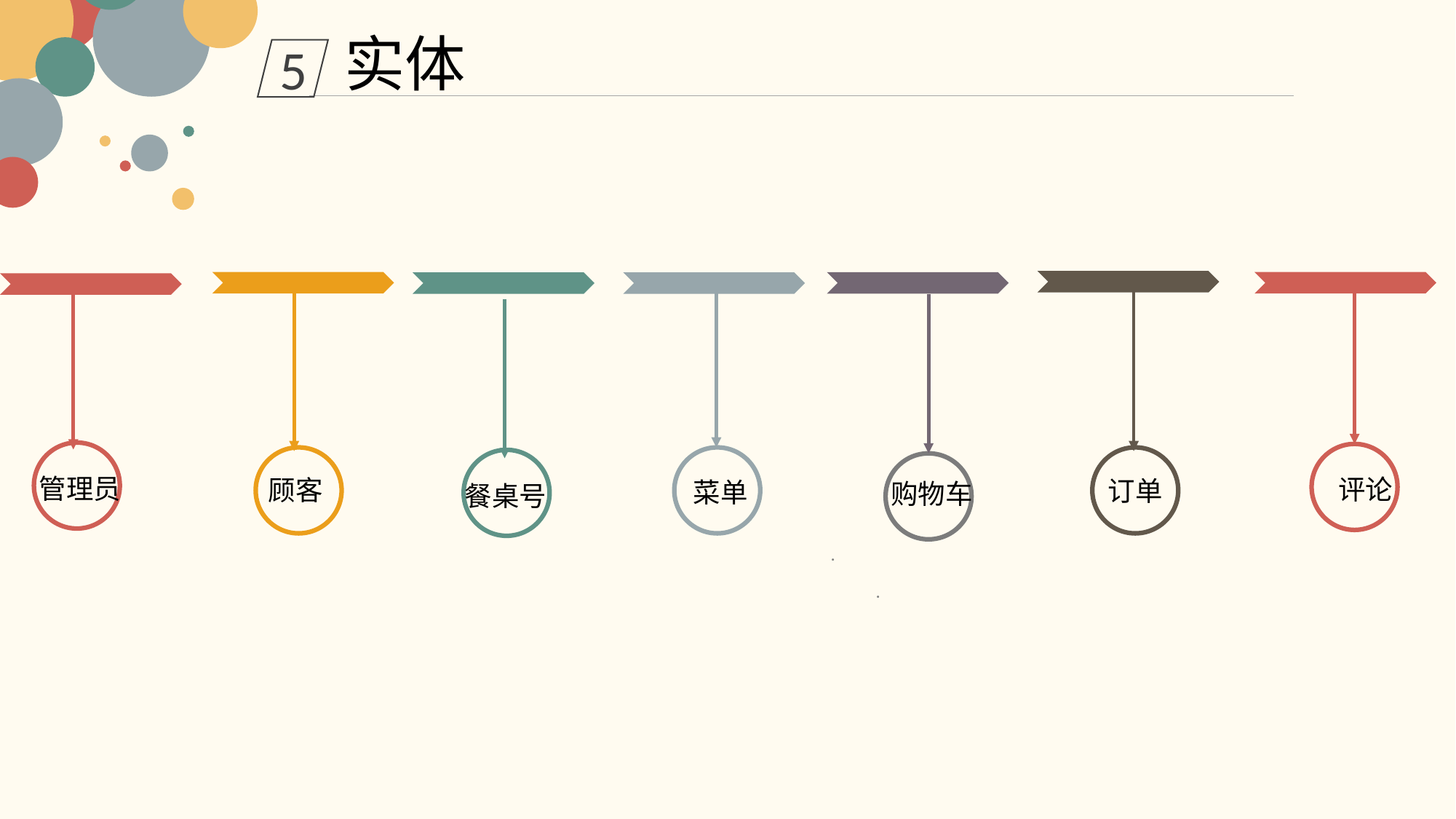

实体
5

管理员
评论
顾客
订单
菜单
购物车
餐桌号
.
.